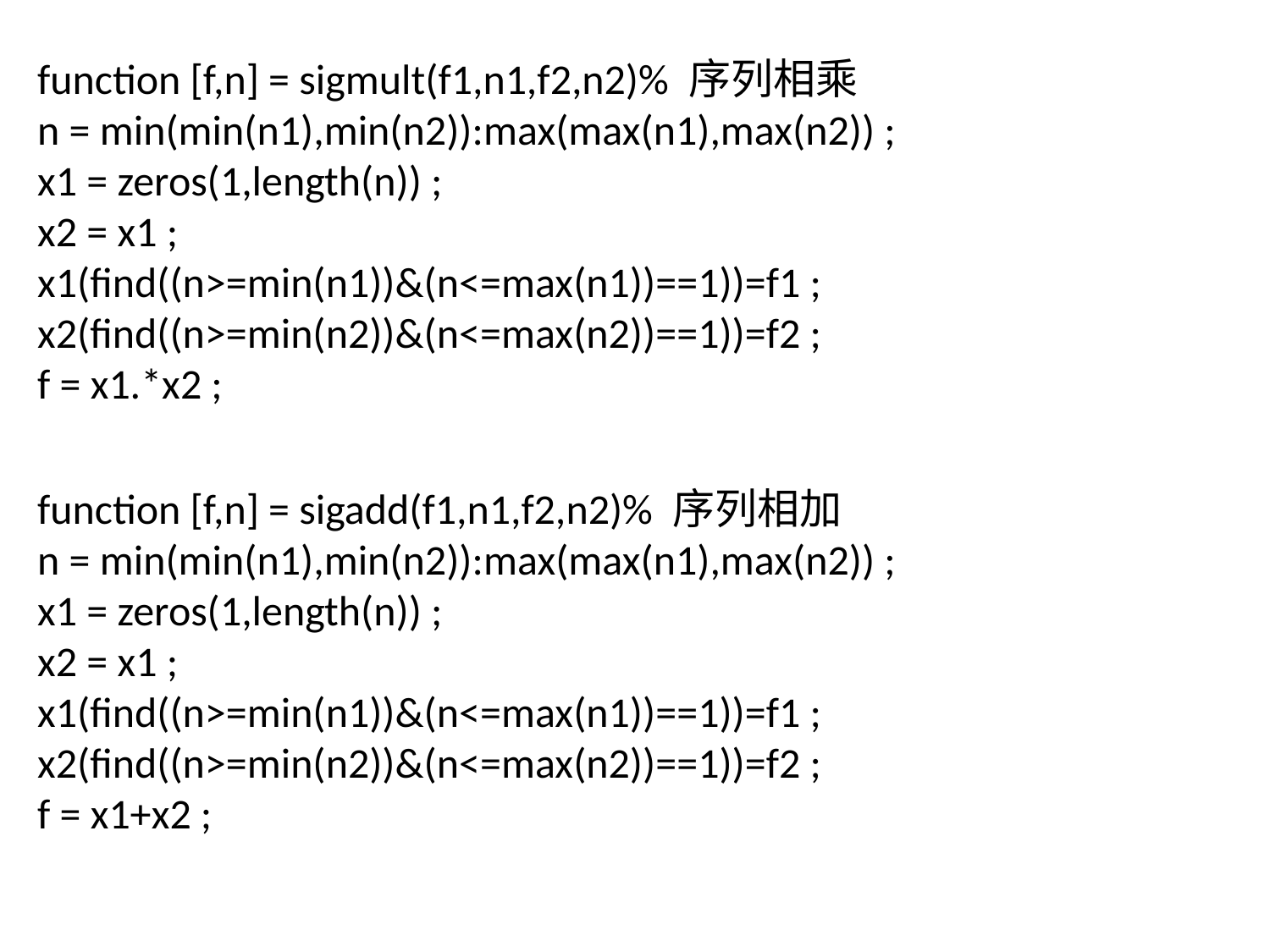

function [f,n] = sigmult(f1,n1,f2,n2)% 序列相乘
n = min(min(n1),min(n2)):max(max(n1),max(n2)) ;
x1 = zeros(1,length(n)) ;
x2 = x1 ;
x1(find((n>=min(n1))&(n<=max(n1))==1))=f1 ;
x2(find((n>=min(n2))&(n<=max(n2))==1))=f2 ;
f = x1.*x2 ;
function [f,n] = sigadd(f1,n1,f2,n2)% 序列相加
n = min(min(n1),min(n2)):max(max(n1),max(n2)) ;
x1 = zeros(1,length(n)) ;
x2 = x1 ;
x1(find((n>=min(n1))&(n<=max(n1))==1))=f1 ;
x2(find((n>=min(n2))&(n<=max(n2))==1))=f2 ;
f = x1+x2 ;